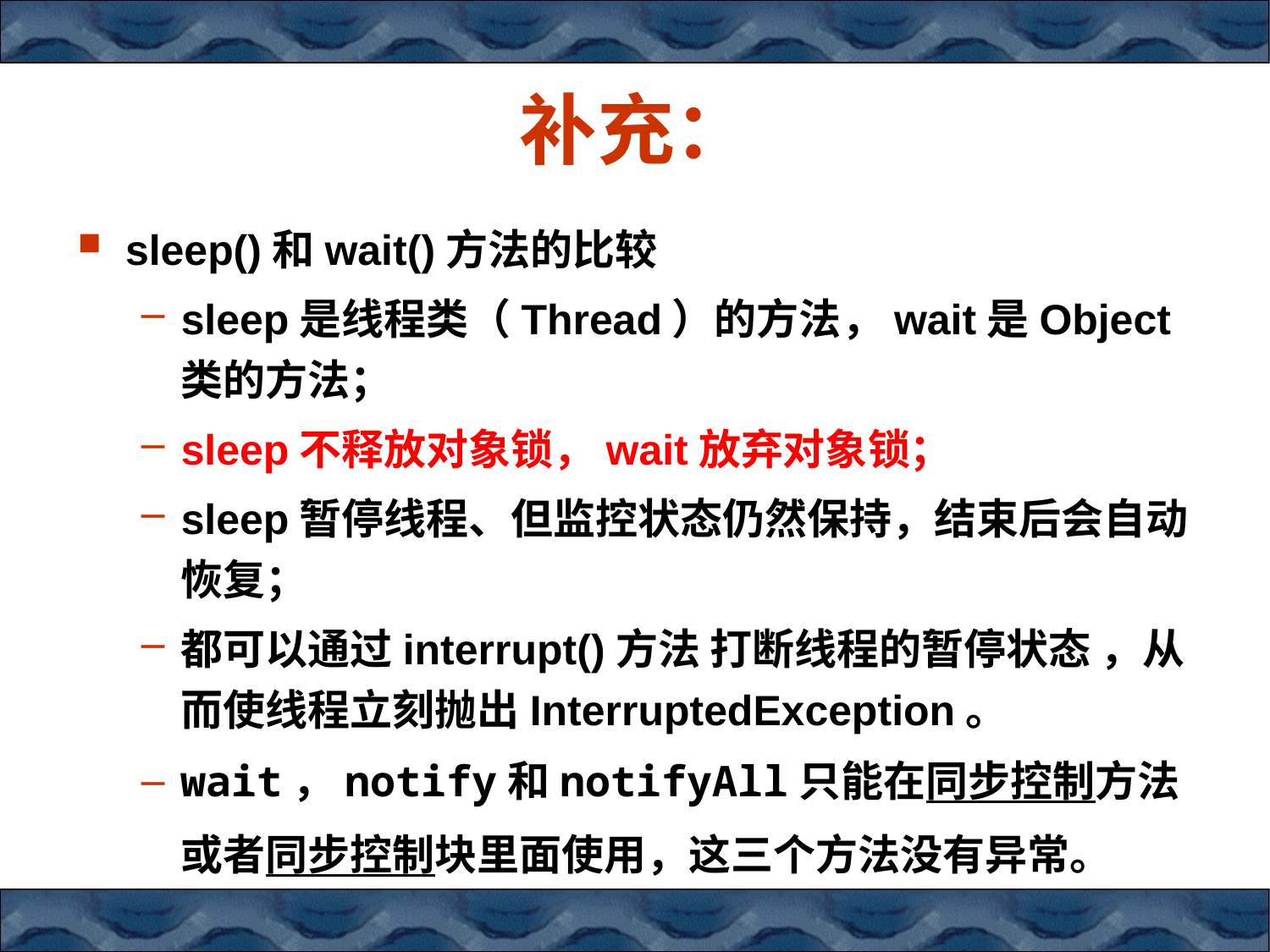

# 补充：
sleep()和wait()方法的比较
sleep是线程类（Thread）的方法，wait是Object类的方法；
sleep不释放对象锁，wait放弃对象锁；
sleep暂停线程、但监控状态仍然保持，结束后会自动恢复；
都可以通过interrupt()方法 打断线程的暂停状态 ，从而使线程立刻抛出InterruptedException。
wait，notify和notifyAll只能在同步控制方法或者同步控制块里面使用，这三个方法没有异常。